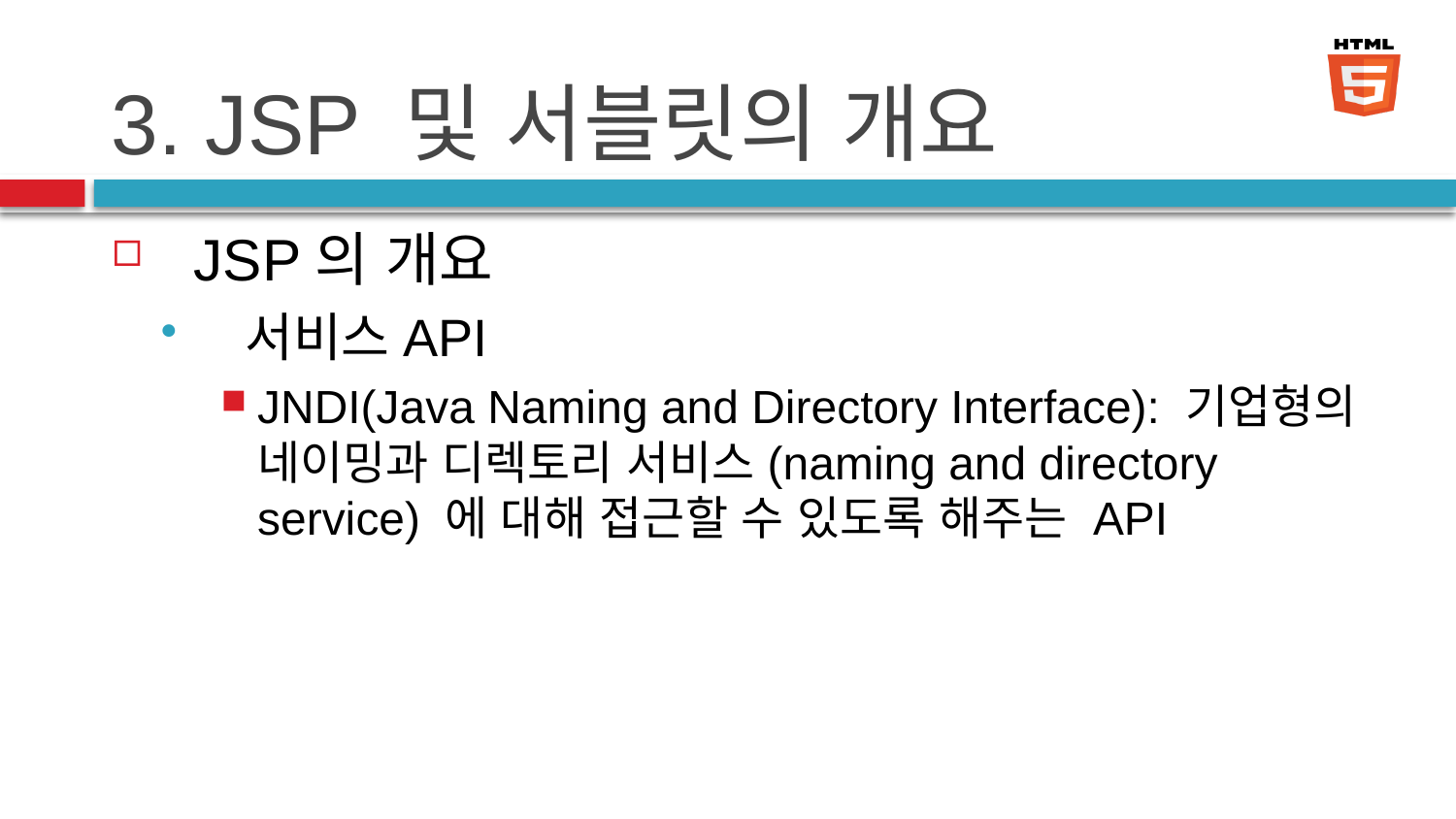

# 3. JSP 및 서블릿의 개요
JSP의 개요
서비스API
JNDI(Java Naming and Directory Interface): 기업형의 네이밍과 디렉토리 서비스(naming and directory service) 에 대해 접근할 수 있도록 해주는 API